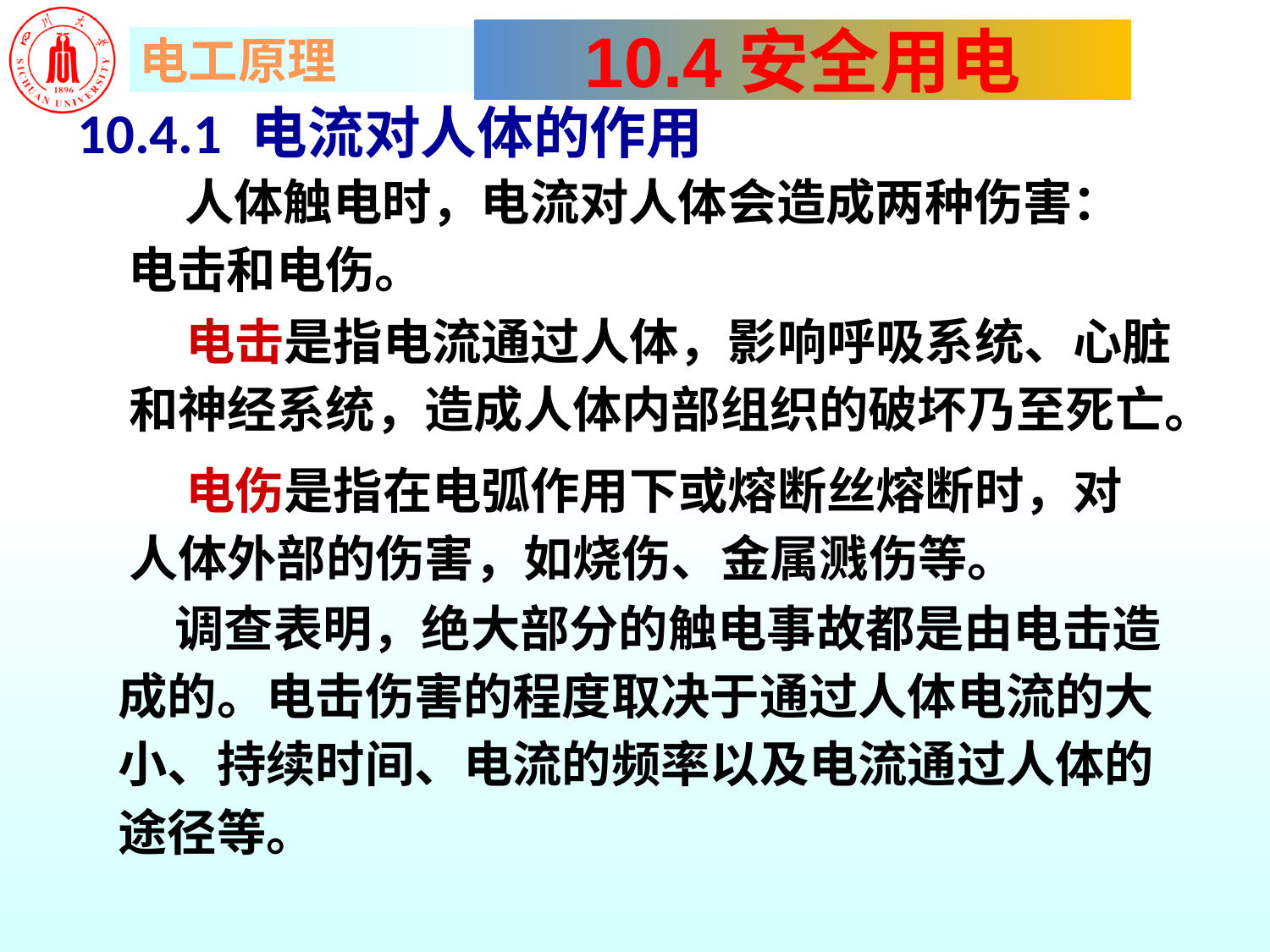

10.4安全用电
# 10.4.1 电流对人体的作用
    人体触电时，电流对人体会造成两种伤害：
电击和电伤。
    电击是指电流通过人体，影响呼吸系统、心脏和神经系统，造成人体内部组织的破坏乃至死亡。
    电伤是指在电弧作用下或熔断丝熔断时，对人体外部的伤害，如烧伤、金属溅伤等。
    调查表明，绝大部分的触电事故都是由电击造成的。电击伤害的程度取决于通过人体电流的大小、持续时间、电流的频率以及电流通过人体的途径等。